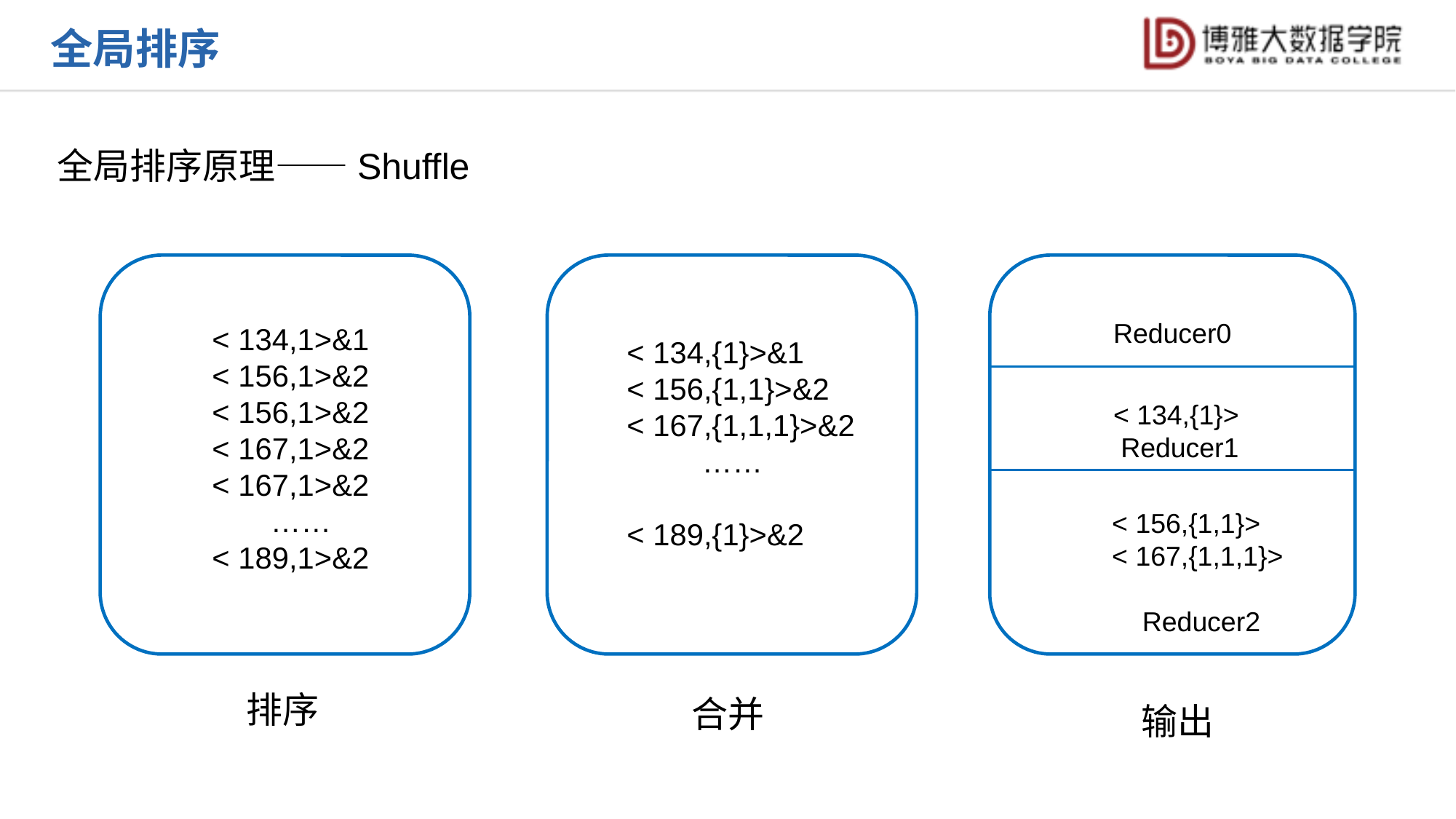

全局排序
全局排序原理——Shuffle

Reducer0
< 134,1>&1
< 156,1>&2
< 156,1>&2
< 167,1>&2
< 167,1>&2
       ……
< 189,1>&2

< 134,{1}>&1
< 156,{1,1}>&2
< 167,{1,1,1}>&2
         ……

< 189,{1}>&2

< 134,{1}>
 Reducer1
< 156,{1,1}>
< 167,{1,1,1}>

    Reducer2
排序
合并
输出